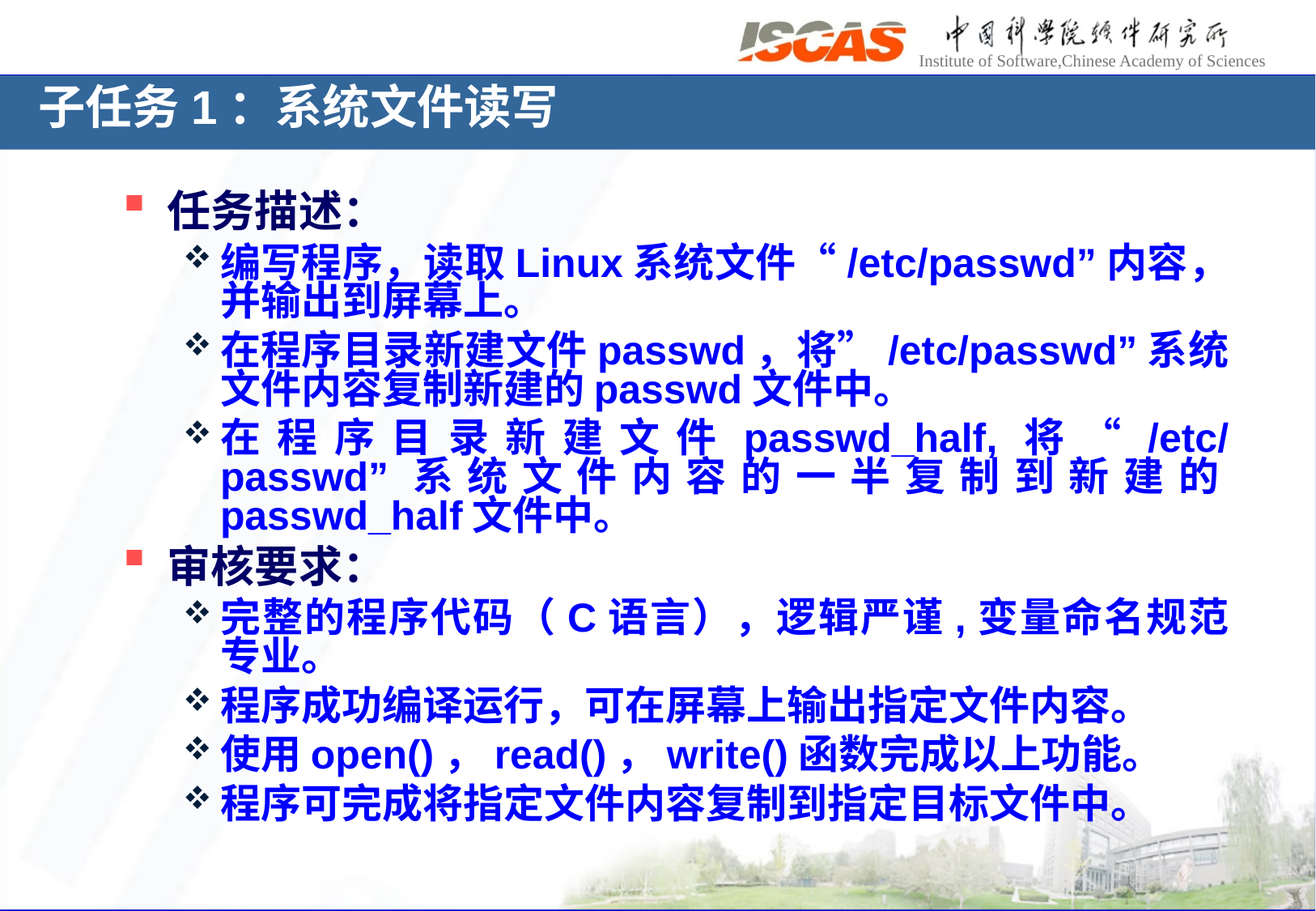

子任务1：系统文件读写
任务描述：
编写程序，读取Linux系统文件“/etc/passwd”内容，并输出到屏幕上。
在程序目录新建文件passwd，将”/etc/passwd”系统文件内容复制新建的passwd文件中。
在程序目录新建文件passwd_half,将“/etc/passwd”系统文件内容的一半复制到新建的passwd_half文件中。
审核要求：
完整的程序代码（C语言），逻辑严谨,变量命名规范专业。
程序成功编译运行，可在屏幕上输出指定文件内容。
使用open()，read()，write()函数完成以上功能。
程序可完成将指定文件内容复制到指定目标文件中。